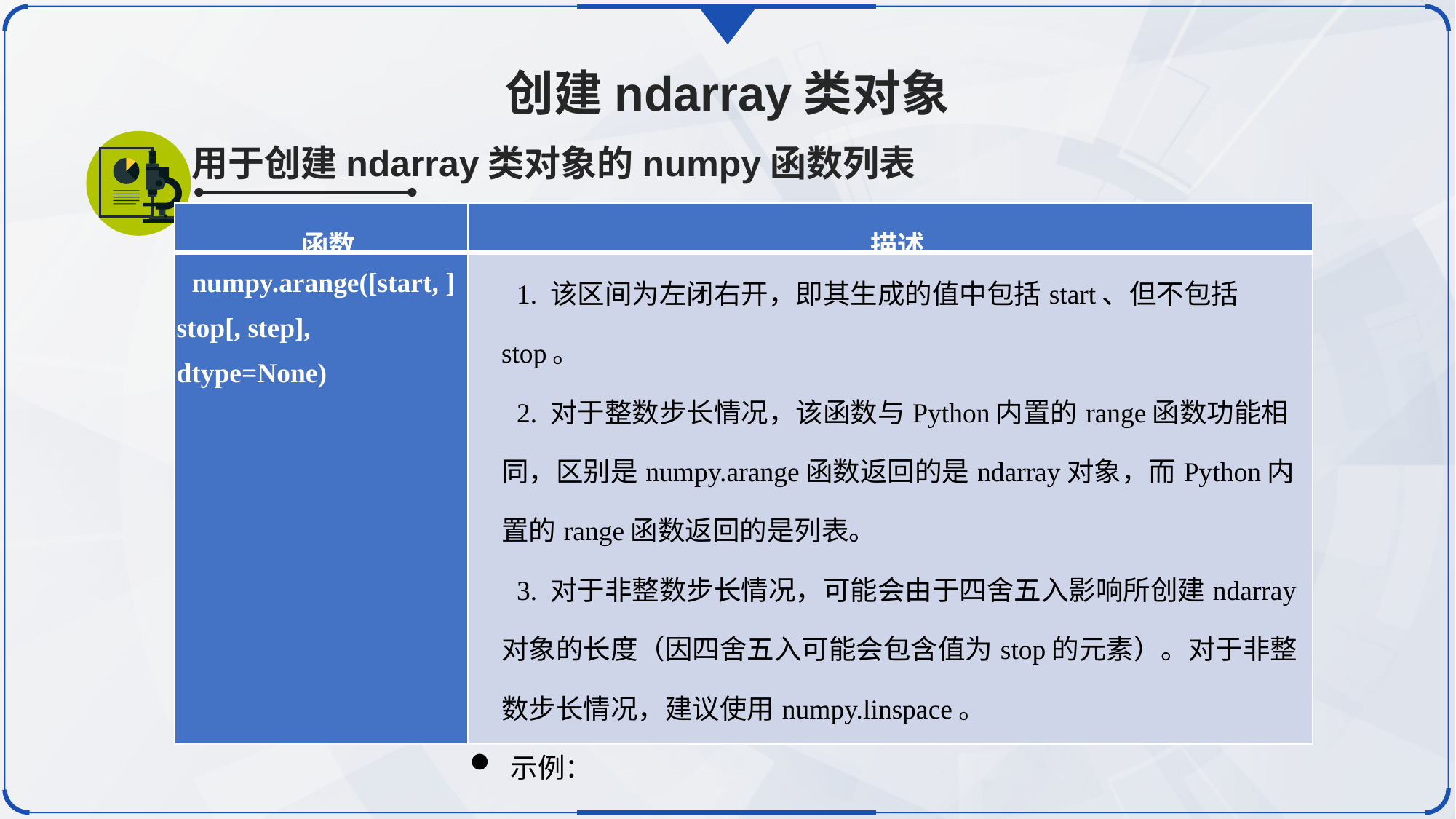

创建ndarray类对象

用于创建ndarray类对象的numpy函数列表
| 函数 | 描述 |
| --- | --- |
| numpy.arange([start, ] stop[, step], dtype=None) | 1. 该区间为左闭右开，即其生成的值中包括start、但不包括stop。 2. 对于整数步长情况，该函数与Python内置的range函数功能相同，区别是numpy.arange函数返回的是ndarray对象，而Python内置的range函数返回的是列表。 3. 对于非整数步长情况，可能会由于四舍五入影响所创建ndarray对象的长度（因四舍五入可能会包含值为stop的元素）。对于非整数步长情况，建议使用numpy.linspace。 示例： |